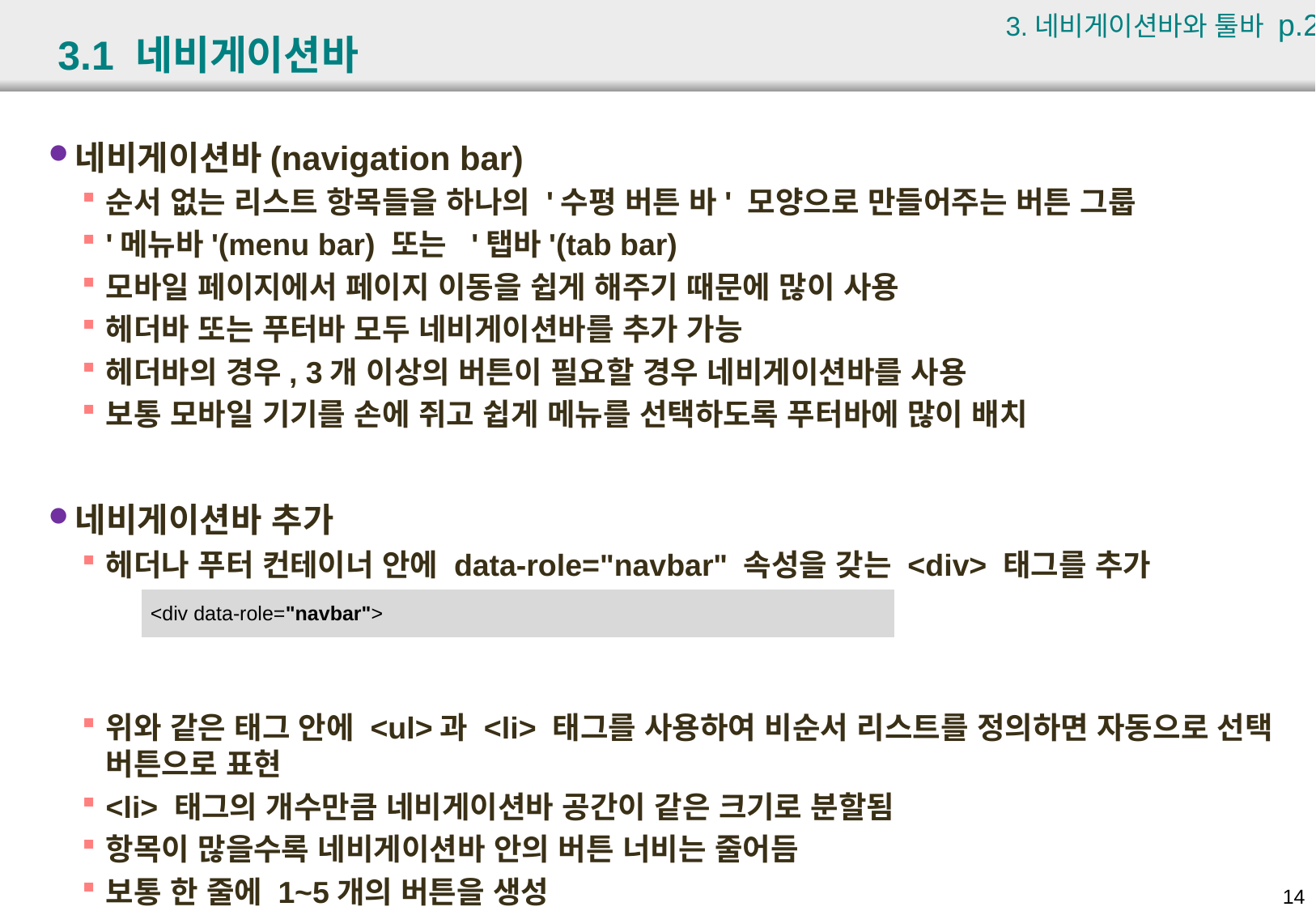

3.네비게이션바와 툴바 p.209
# 3.1 네비게이션바
네비게이션바(navigation bar)
순서 없는 리스트 항목들을 하나의 '수평 버튼 바' 모양으로 만들어주는 버튼 그룹
'메뉴바'(menu bar) 또는  '탭바'(tab bar)
모바일 페이지에서 페이지 이동을 쉽게 해주기 때문에 많이 사용
헤더바 또는 푸터바 모두 네비게이션바를 추가 가능
헤더바의 경우, 3개 이상의 버튼이 필요할 경우 네비게이션바를 사용
보통 모바일 기기를 손에 쥐고 쉽게 메뉴를 선택하도록 푸터바에 많이 배치

네비게이션바 추가
헤더나 푸터 컨테이너 안에 data-role="navbar" 속성을 갖는 <div> 태그를 추가

위와 같은 태그 안에 <ul>과 <li> 태그를 사용하여 비순서 리스트를 정의하면 자동으로 선택 버튼으로 표현
<li> 태그의 개수만큼 네비게이션바 공간이 같은 크기로 분할됨
항목이 많을수록 네비게이션바 안의 버튼 너비는 줄어듬
보통 한 줄에 1~5개의 버튼을 생성

| <div data-role="navbar"> |
| --- |